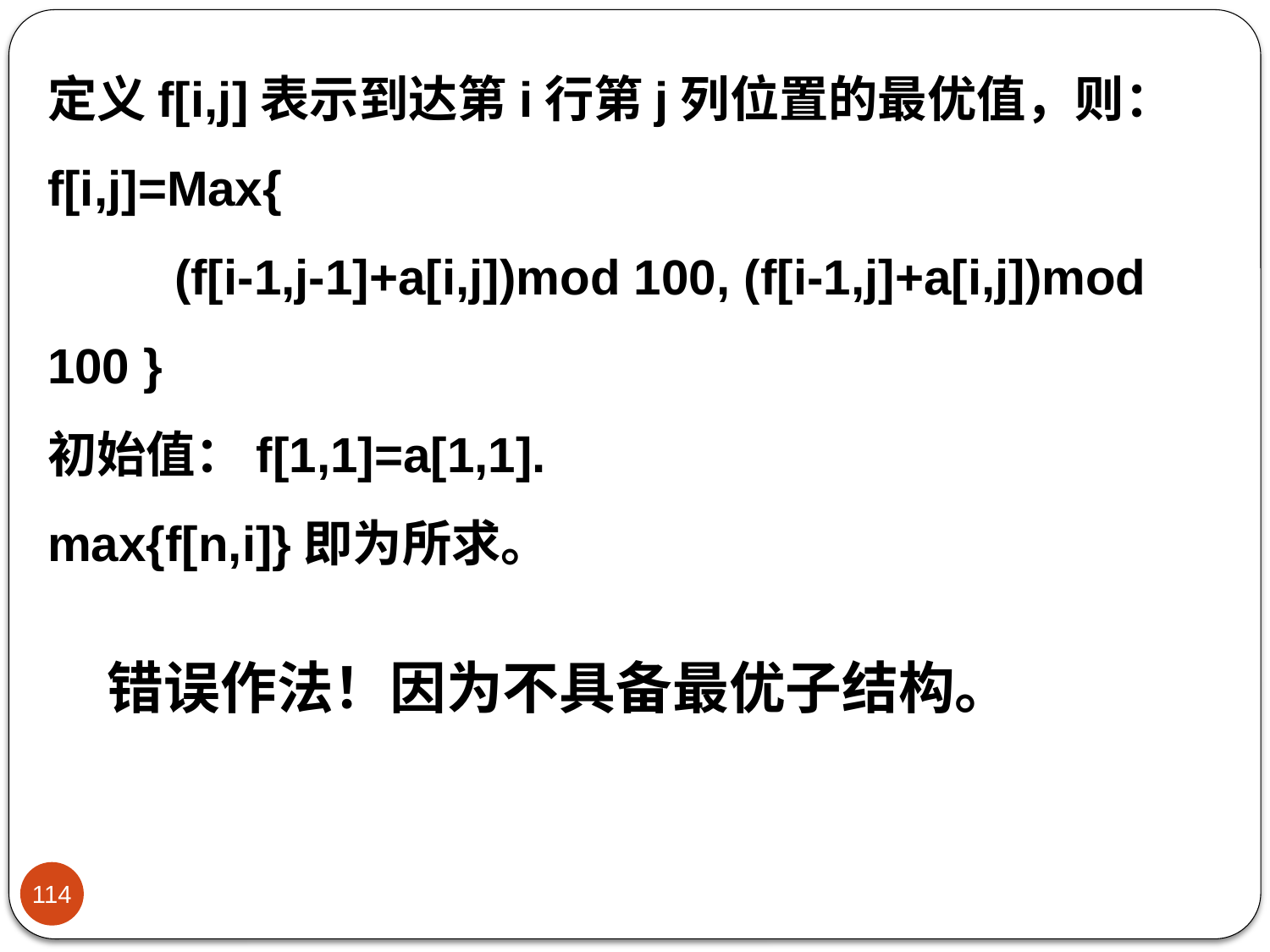

定义f[i,j]表示到达第i行第j列位置的最优值，则：
f[i,j]=Max{
	(f[i-1,j-1]+a[i,j])mod 100, (f[i-1,j]+a[i,j])mod 100 }
初始值：f[1,1]=a[1,1].
max{f[n,i]}即为所求。
错误作法！因为不具备最优子结构。
114